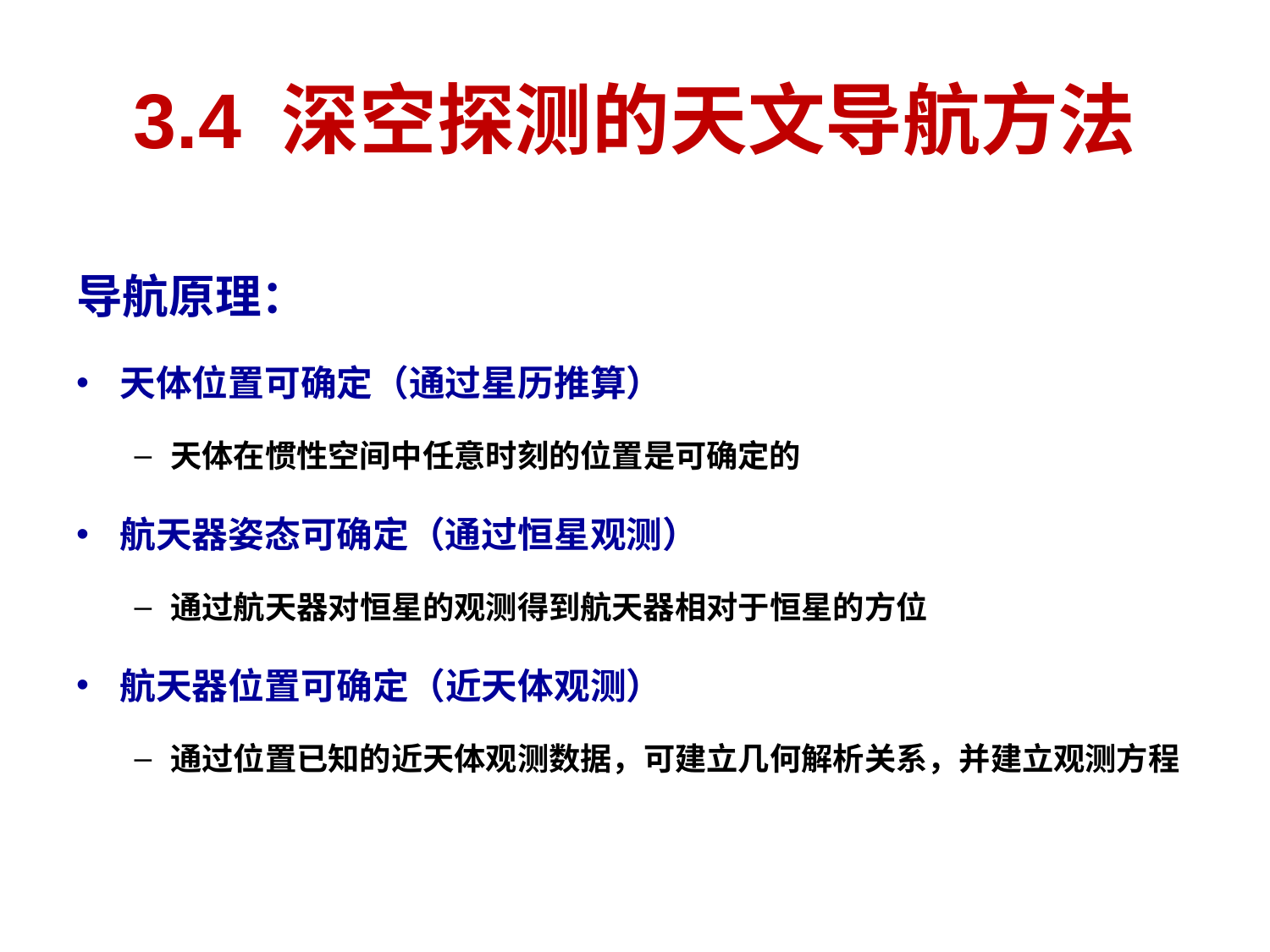

# 3.4 深空探测的天文导航方法
导航原理：
天体位置可确定（通过星历推算）
天体在惯性空间中任意时刻的位置是可确定的
航天器姿态可确定（通过恒星观测）
通过航天器对恒星的观测得到航天器相对于恒星的方位
航天器位置可确定（近天体观测）
通过位置已知的近天体观测数据，可建立几何解析关系，并建立观测方程